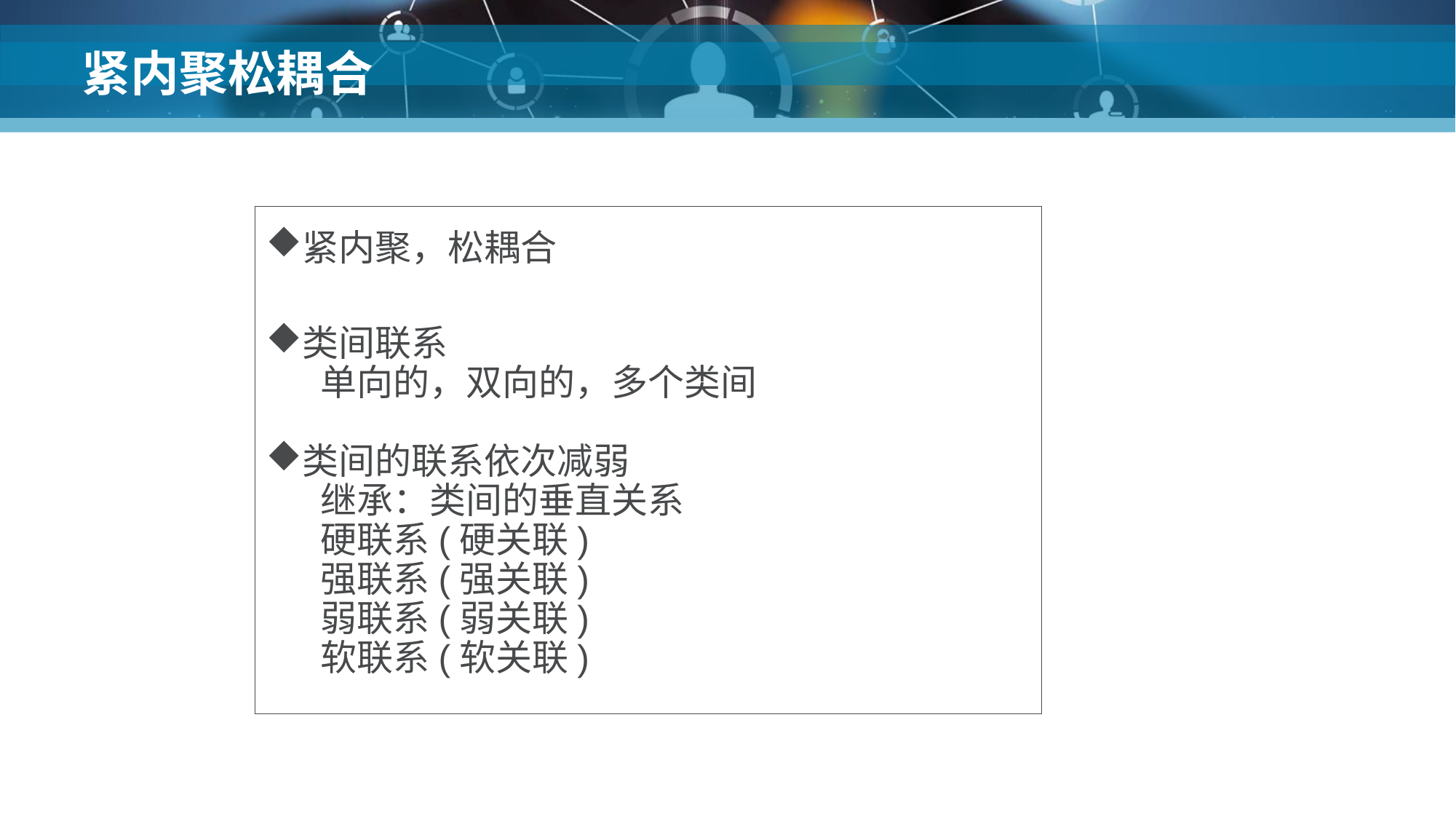

# 紧内聚松耦合
紧内聚，松耦合

类间联系
单向的，双向的，多个类间

类间的联系依次减弱
继承：类间的垂直关系
硬联系(硬关联)
强联系(强关联)
弱联系(弱关联)
软联系(软关联)